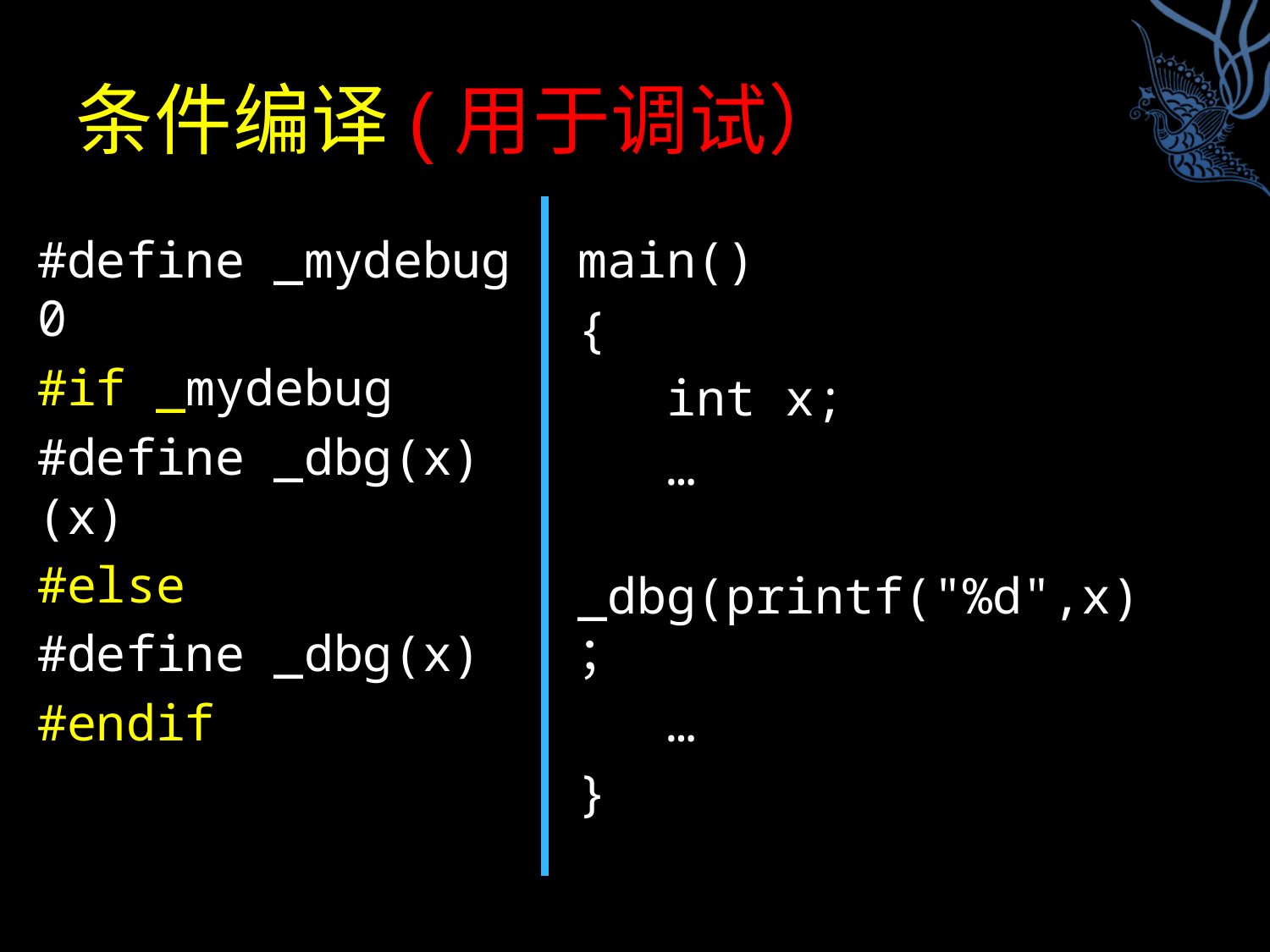

# 条件编译(用于调试）
#define _mydebug 0
#if _mydebug
#define _dbg(x) (x)
#else
#define _dbg(x)
#endif

main()
{
   int x;
   …
   _dbg(printf("%d",x)；
   …
}